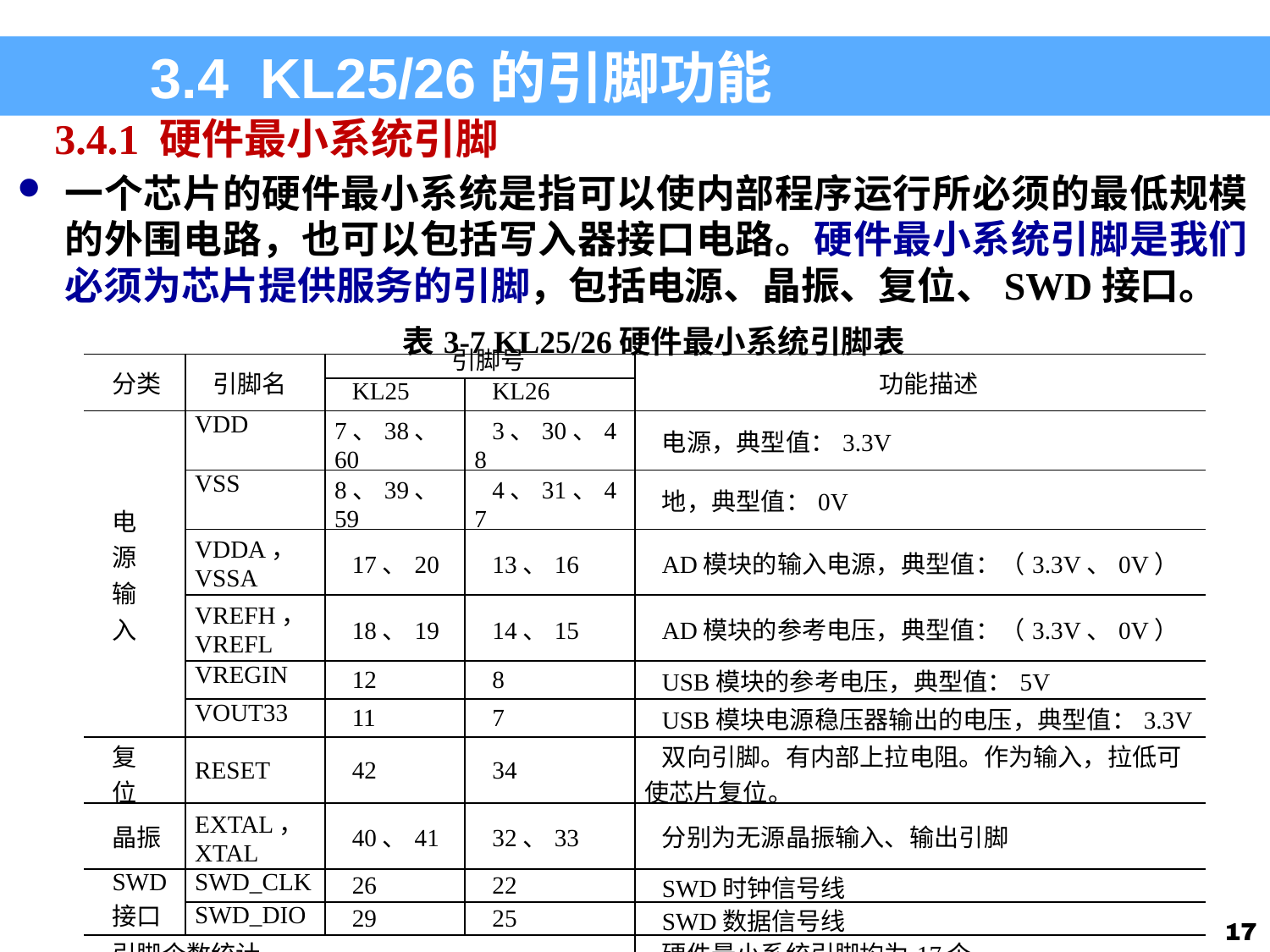

3.4  KL25/26的引脚功能
3.4.1 硬件最小系统引脚
一个芯片的硬件最小系统是指可以使内部程序运行所必须的最低规模的外围电路，也可以包括写入器接口电路。硬件最小系统引脚是我们必须为芯片提供服务的引脚，包括电源、晶振、复位、SWD接口。

| 表3-7 KL25/26硬件最小系统引脚表 |  |  |  |  |
| --- | --- | --- | --- | --- |
| 分类 | 引脚名 | 引脚号 |  | 功能描述 |
|  |  | KL25 | KL26 |  |
| 电 源 输 入 | VDD | 7、38、60 | 3、30、48 | 电源，典型值：3.3V |
|  | VSS | 8、39、59 | 4、31、47 | 地，典型值：0V |
|  | VDDA，VSSA | 17、20 | 13、16 | AD模块的输入电源，典型值：（3.3V、0V） |
|  | VREFH，VREFL | 18、19 | 14、15 | AD模块的参考电压，典型值：（3.3V、0V） |
|  | VREGIN | 12 | 8 | USB模块的参考电压，典型值：5V |
|  | VOUT33 | 11 | 7 | USB模块电源稳压器输出的电压，典型值：3.3V |
| 复 位 | RESET | 42 | 34 | 双向引脚。有内部上拉电阻。作为输入，拉低可使芯片复位。 |
| 晶振 | EXTAL，XTAL | 40、41 | 32、33 | 分别为无源晶振输入、输出引脚 |
| SWD 接口 | SWD\_CLK | 26 | 22 | SWD时钟信号线 |
|  | SWD\_DIO | 29 | 25 | SWD数据信号线 |
| 引脚个数统计 |  |  |  | 硬件最小系统引脚均为17个 |
17